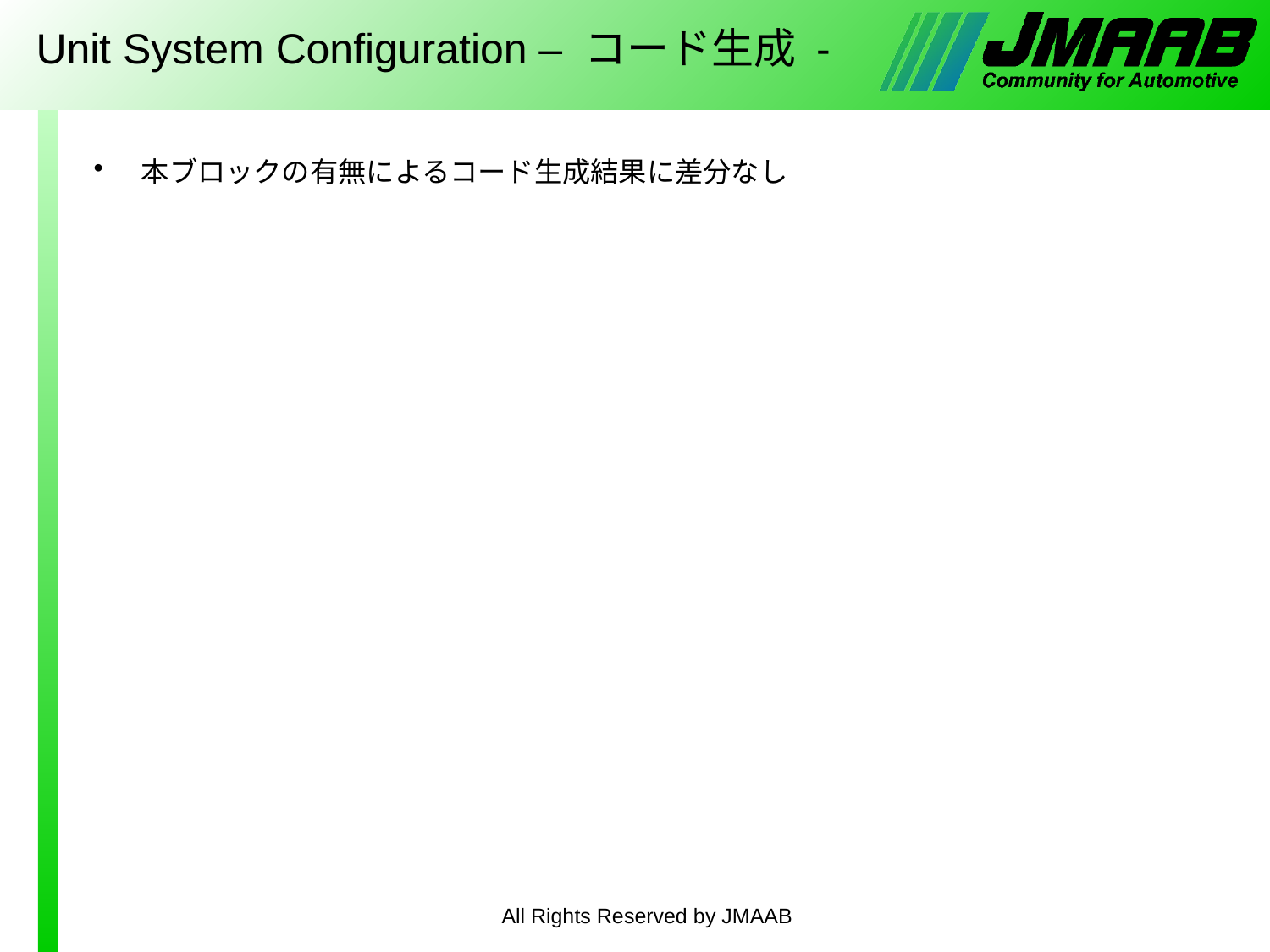

# Unit System Configuration – コード生成 -
本ブロックの有無によるコード生成結果に差分なし